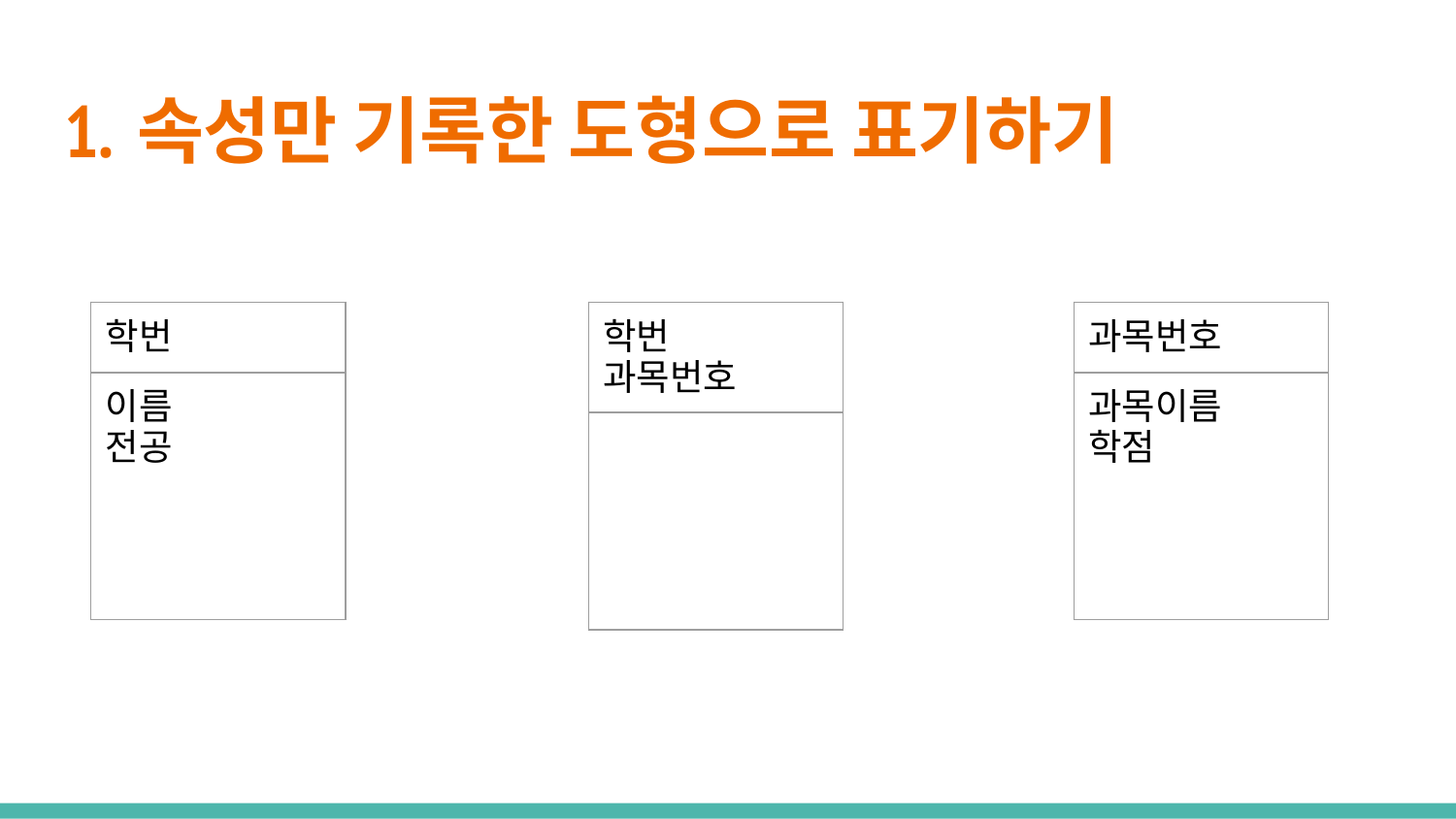

# 속성만 기록한 도형으로 표기하기
| 학번 |
| --- |
| 이름 전공 |
| 학번 과목번호 |
| --- |
|  |
| 과목번호 |
| --- |
| 과목이름 학점 |